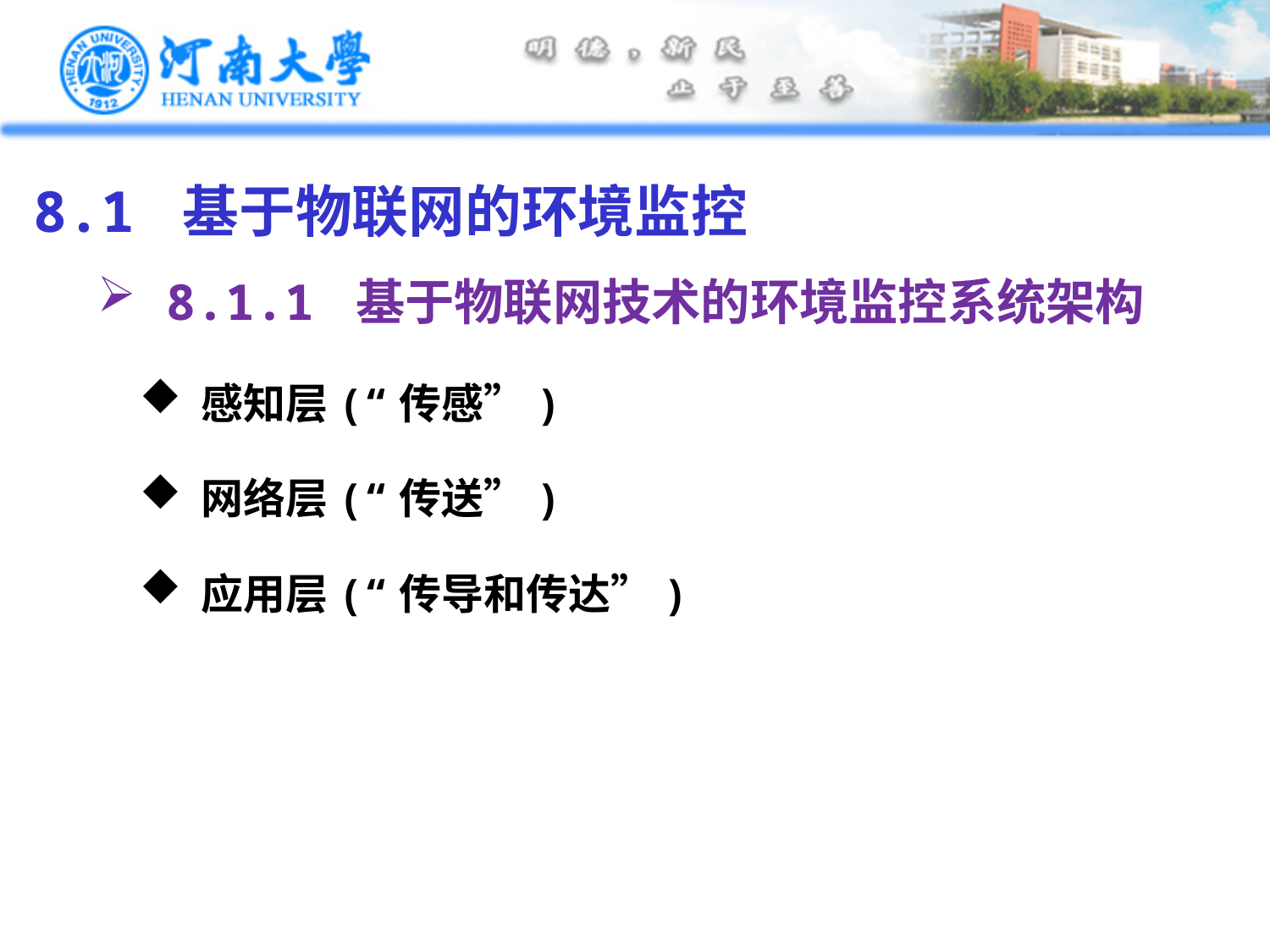

8.1 基于物联网的环境监控
 8.1.1 基于物联网技术的环境监控系统架构
 感知层(“传感”)
 网络层(“传送”)
 应用层(“传导和传达”)